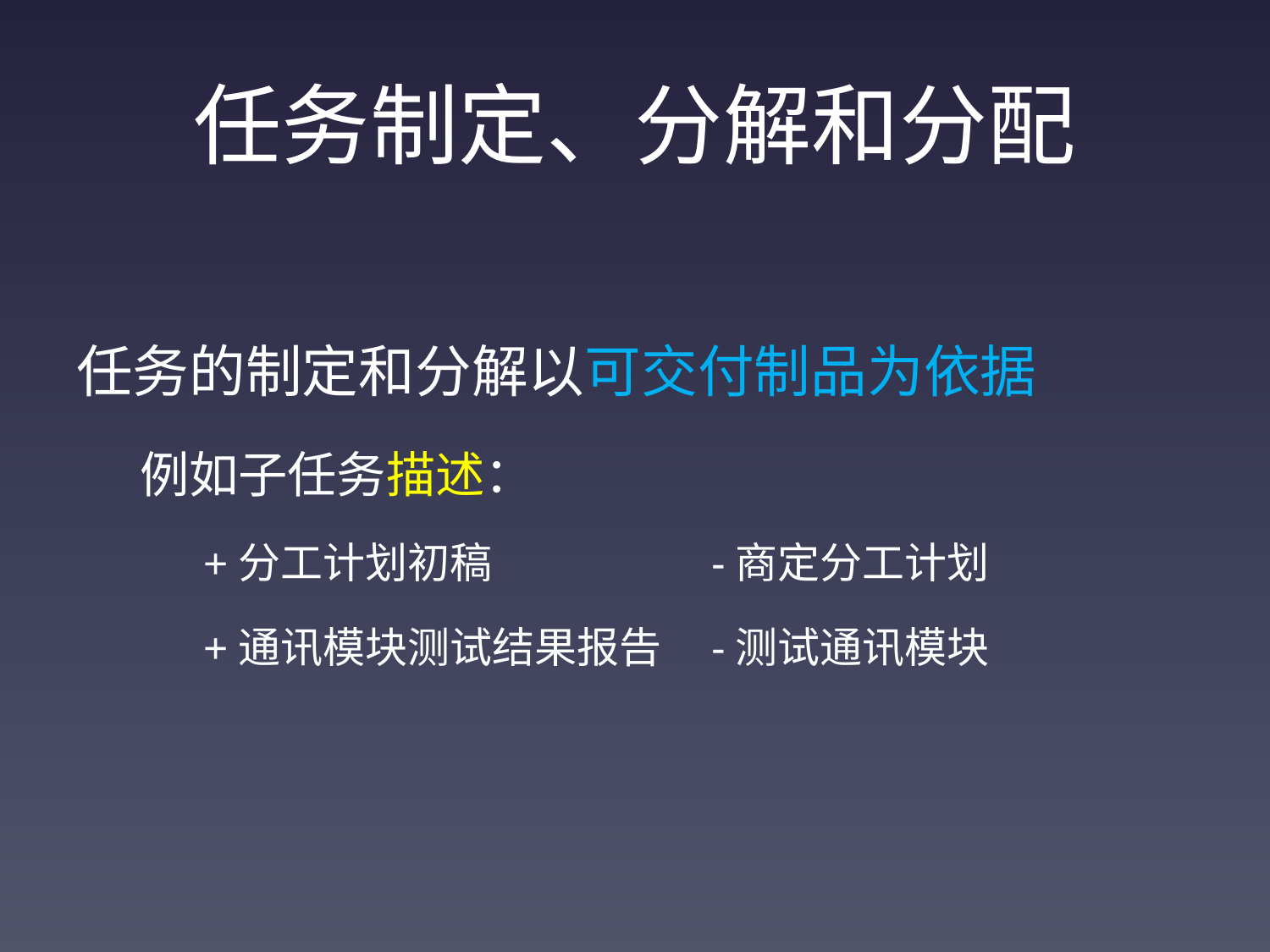

# 任务制定、分解和分配
任务的制定和分解以可交付制品为依据
例如子任务描述：
+分工计划初稿		-商定分工计划
+通讯模块测试结果报告	-测试通讯模块